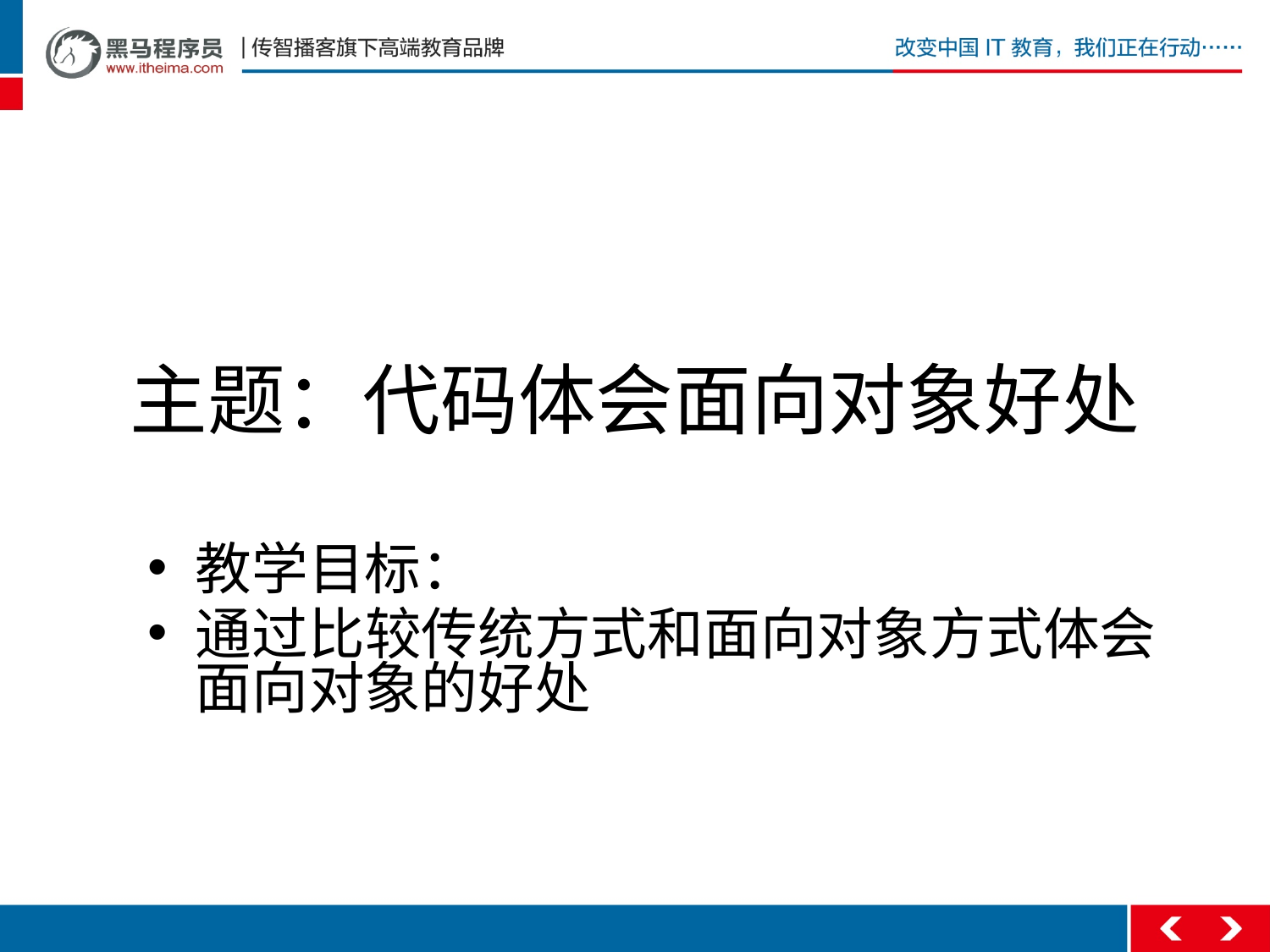

# 主题：代码体会面向对象好处
教学目标：
通过比较传统方式和面向对象方式体会面向对象的好处